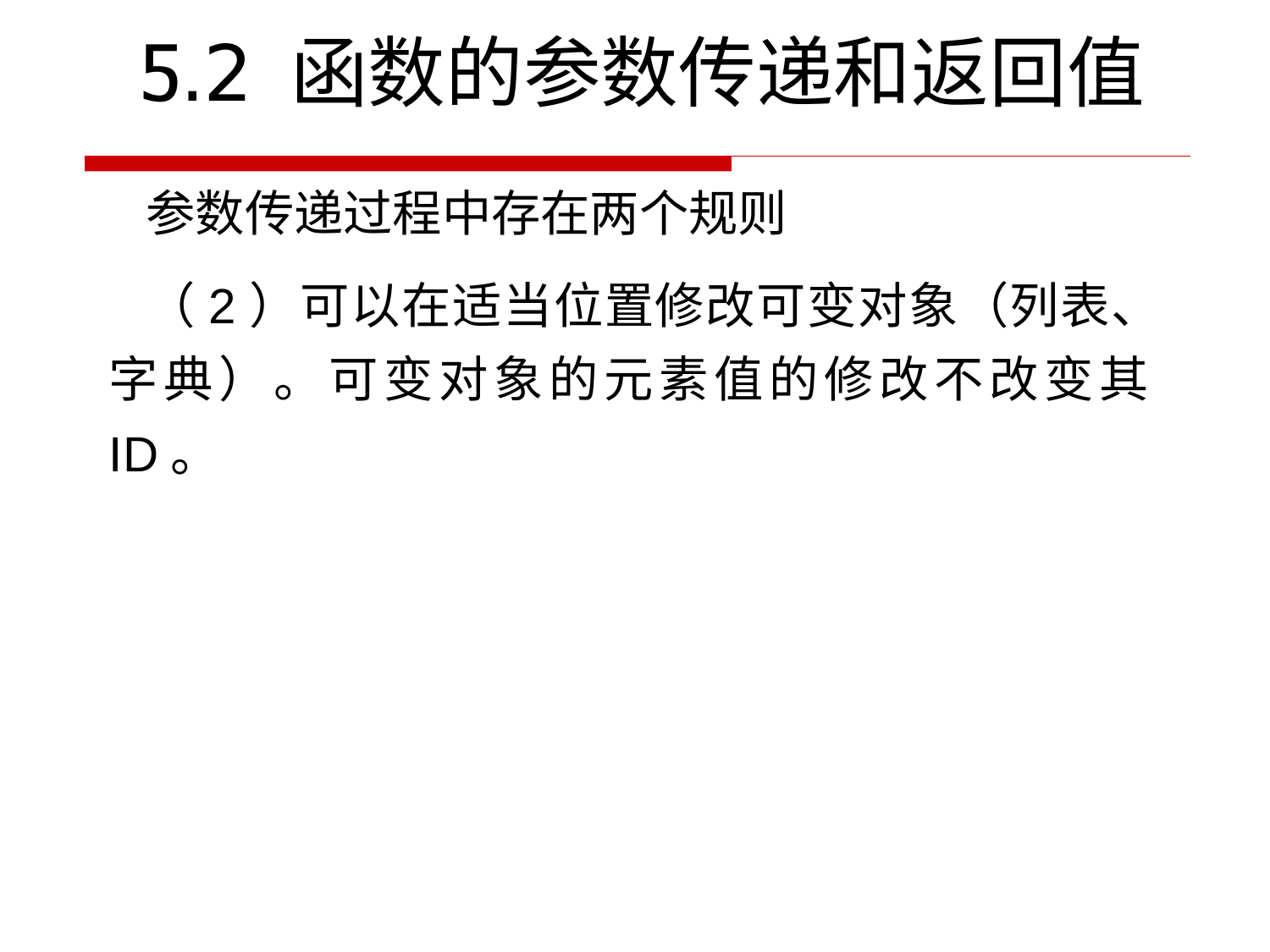

5.2 函数的参数传递和返回值
参数传递过程中存在两个规则
（2）可以在适当位置修改可变对象（列表、字典）。可变对象的元素值的修改不改变其ID。